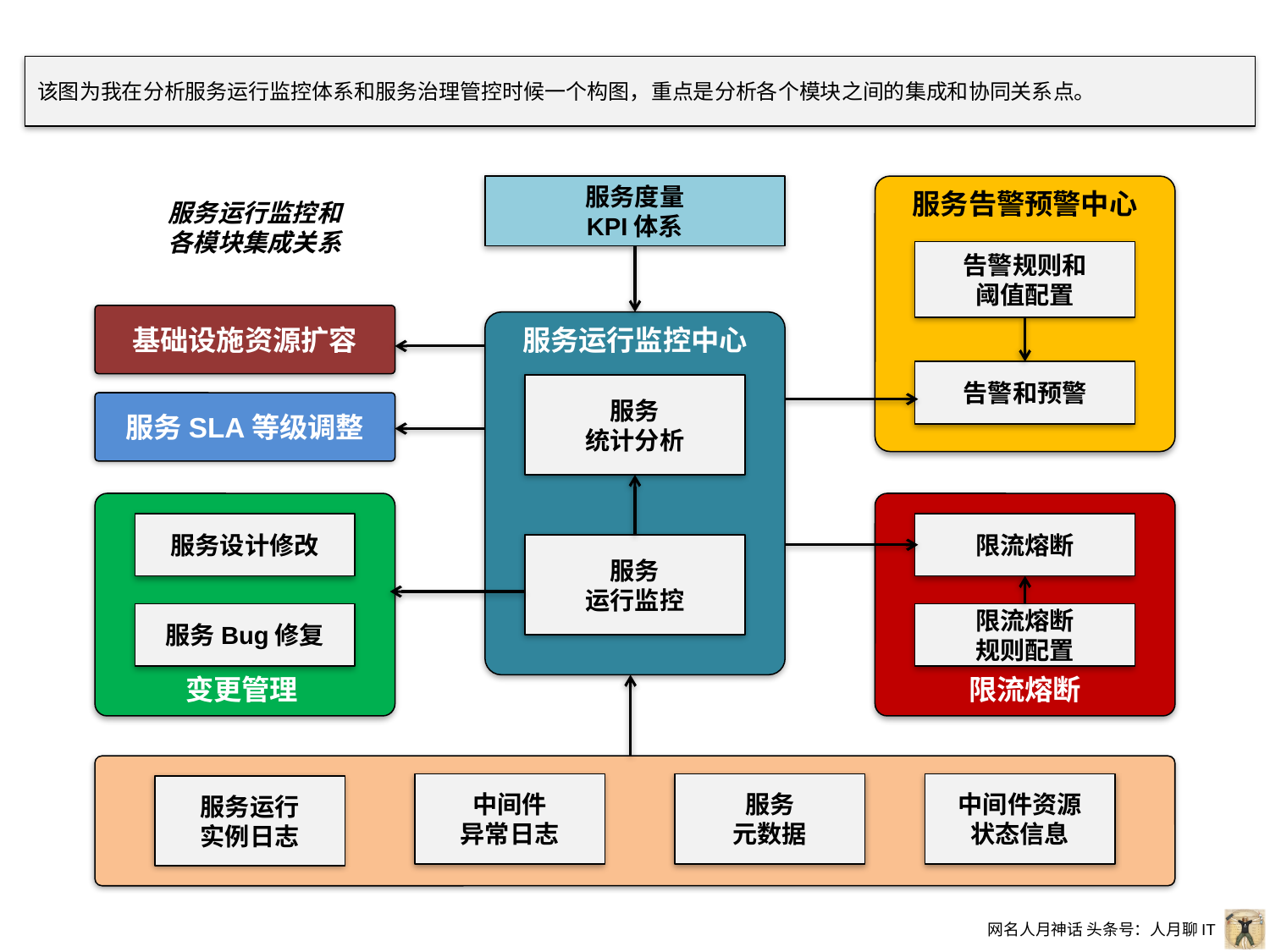

该图为我在分析服务运行监控体系和服务治理管控时候一个构图，重点是分析各个模块之间的集成和协同关系点。
服务度量
KPI体系
服务告警预警中心
服务运行监控和
各模块集成关系
告警规则和
阈值配置
基础设施资源扩容
服务运行监控中心
告警和预警
服务
统计分析
服务SLA等级调整
变更管理
限流熔断
服务设计修改
限流熔断
服务
运行监控
服务Bug修复
限流熔断
规则配置

中间件
异常日志
服务
元数据
中间件资源
状态信息
服务运行
实例日志